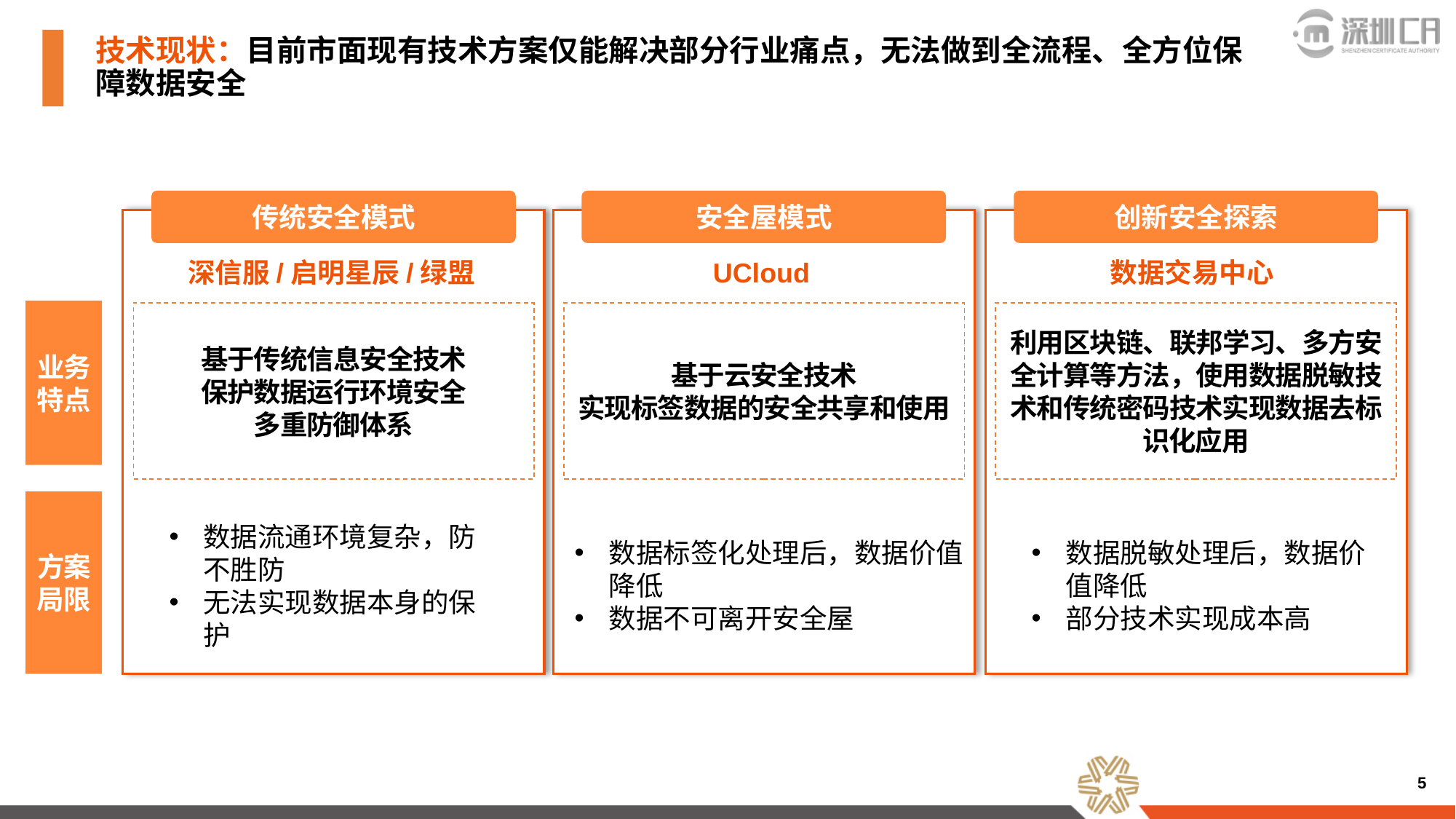

# 技术现状：目前市面现有技术方案仅能解决部分行业痛点，无法做到全流程、全方位保障数据安全
传统安全模式
安全屋模式
创新安全探索

深信服/启明星辰/绿盟
UCloud
数据交易中心
业务特点
利用区块链、联邦学习、多方安全计算等方法，使用数据脱敏技术和传统密码技术实现数据去标识化应用
基于传统信息安全技术
保护数据运行环境安全
多重防御体系
基于云安全技术
实现标签数据的安全共享和使用
方案局限
数据流通环境复杂，防不胜防
无法实现数据本身的保护
数据标签化处理后，数据价值降低
数据不可离开安全屋
数据脱敏处理后，数据价值降低
部分技术实现成本高